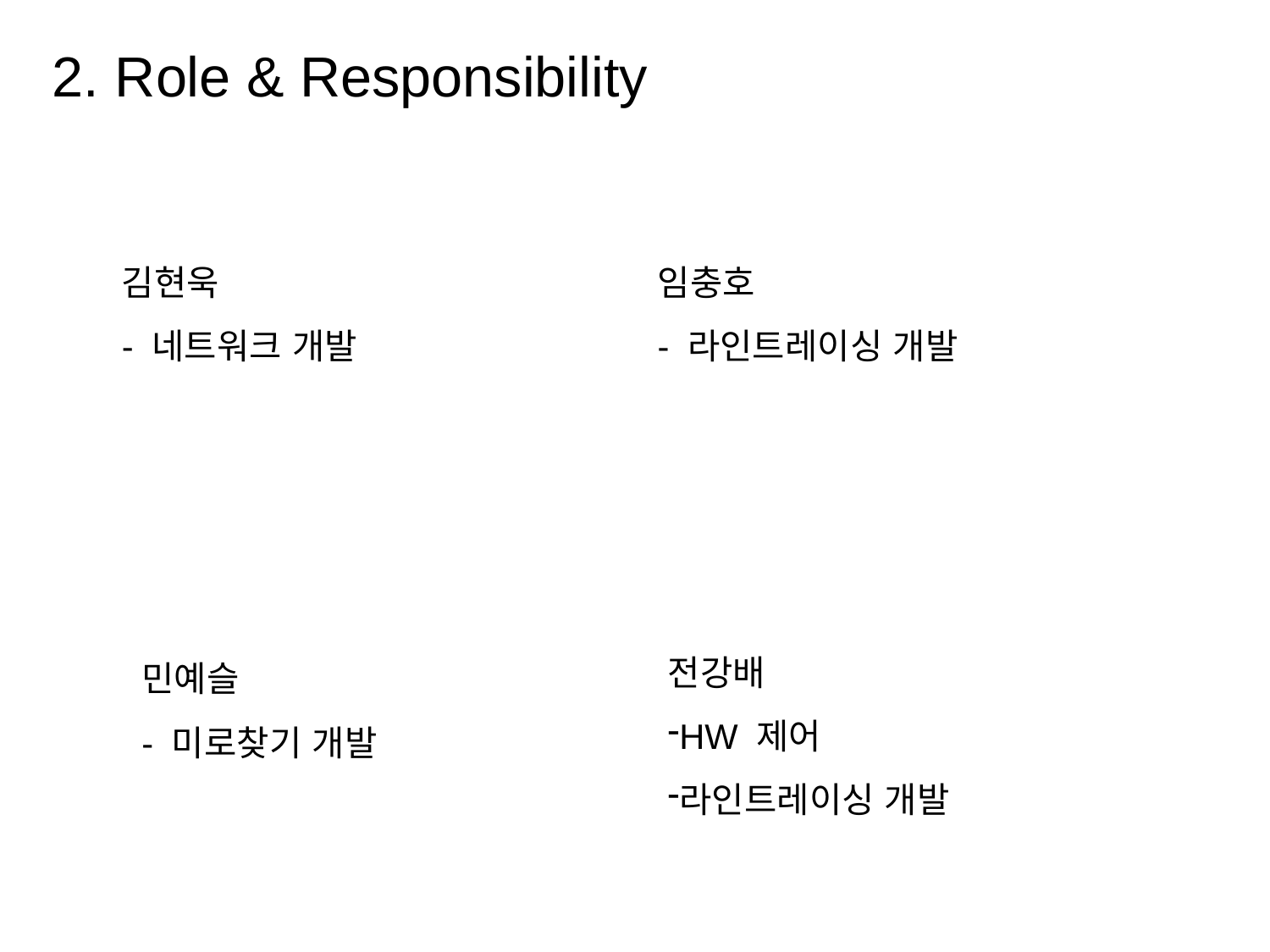

# 2. Role & Responsibility
김현욱
- 네트워크 개발
임충호
- 라인트레이싱 개발
민예슬
- 미로찾기 개발
전강배
HW 제어
라인트레이싱 개발